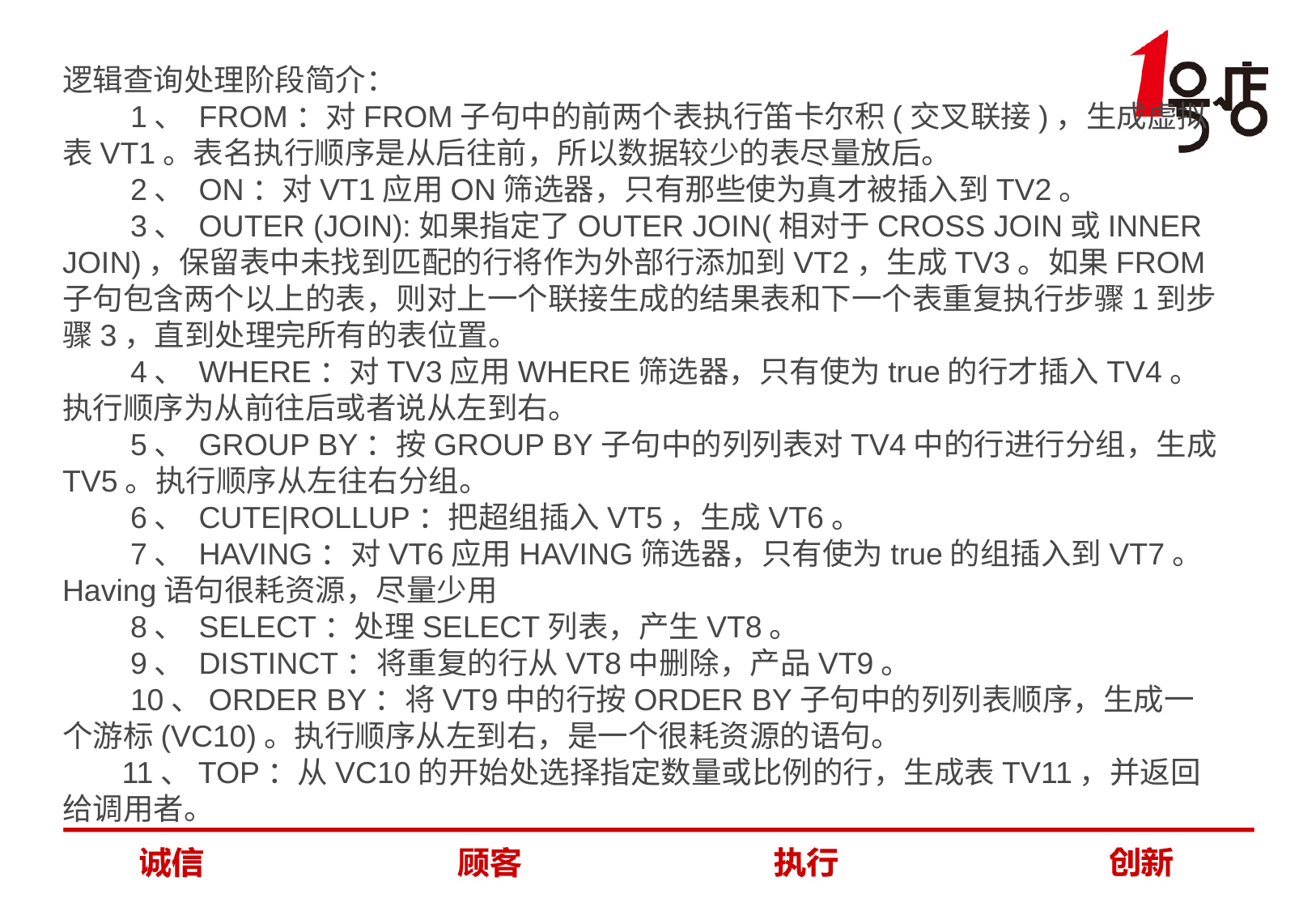

逻辑查询处理阶段简介：
　　1、 FROM：对FROM子句中的前两个表执行笛卡尔积(交叉联接)，生成虚拟表VT1。表名执行顺序是从后往前，所以数据较少的表尽量放后。
　　2、 ON：对VT1应用ON筛选器，只有那些使为真才被插入到TV2。
　　3、 OUTER (JOIN):如果指定了OUTER JOIN(相对于CROSS JOIN或INNER JOIN)，保留表中未找到匹配的行将作为外部行添加到VT2，生成TV3。如果FROM子句包含两个以上的表，则对上一个联接生成的结果表和下一个表重复执行步骤1到步骤3，直到处理完所有的表位置。
　　4、 WHERE：对TV3应用WHERE筛选器，只有使为true的行才插入TV4。执行顺序为从前往后或者说从左到右。
　　5、 GROUP BY：按GROUP BY子句中的列列表对TV4中的行进行分组，生成TV5。执行顺序从左往右分组。
　　6、 CUTE|ROLLUP：把超组插入VT5，生成VT6。
　　7、 HAVING：对VT6应用HAVING筛选器，只有使为true的组插入到VT7。Having语句很耗资源，尽量少用
　　8、 SELECT：处理SELECT列表，产生VT8。
　　9、 DISTINCT：将重复的行从VT8中删除，产品VT9。
　　10、ORDER BY：将VT9中的行按ORDER BY子句中的列列表顺序，生成一个游标(VC10)。执行顺序从左到右，是一个很耗资源的语句。
       11、TOP：从VC10的开始处选择指定数量或比例的行，生成表TV11，并返回给调用者。